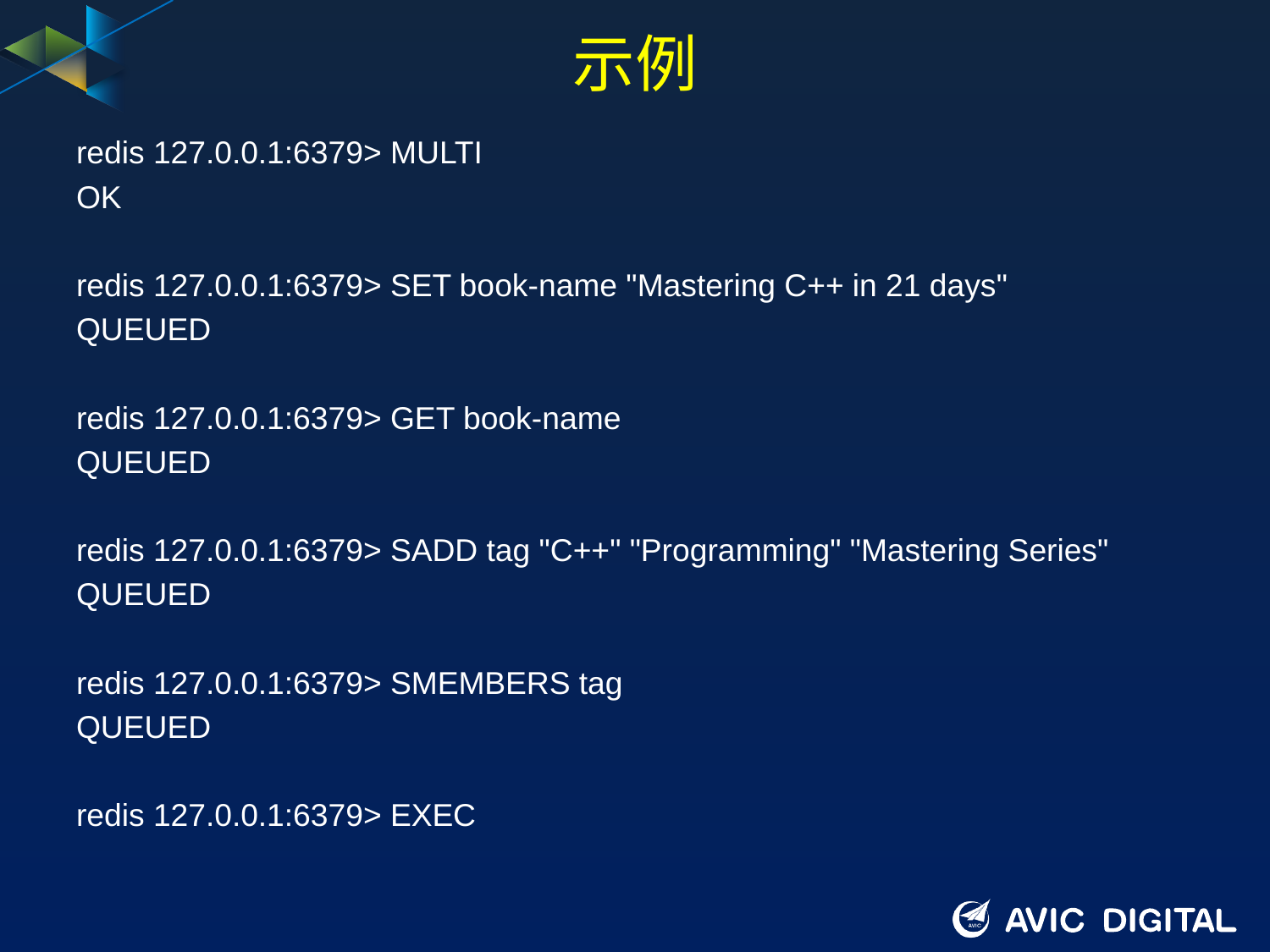

# 示例
redis 127.0.0.1:6379> MULTI
OK

redis 127.0.0.1:6379> SET book-name "Mastering C++ in 21 days"
QUEUED

redis 127.0.0.1:6379> GET book-name
QUEUED

redis 127.0.0.1:6379> SADD tag "C++" "Programming" "Mastering Series"
QUEUED

redis 127.0.0.1:6379> SMEMBERS tag
QUEUED

redis 127.0.0.1:6379> EXEC